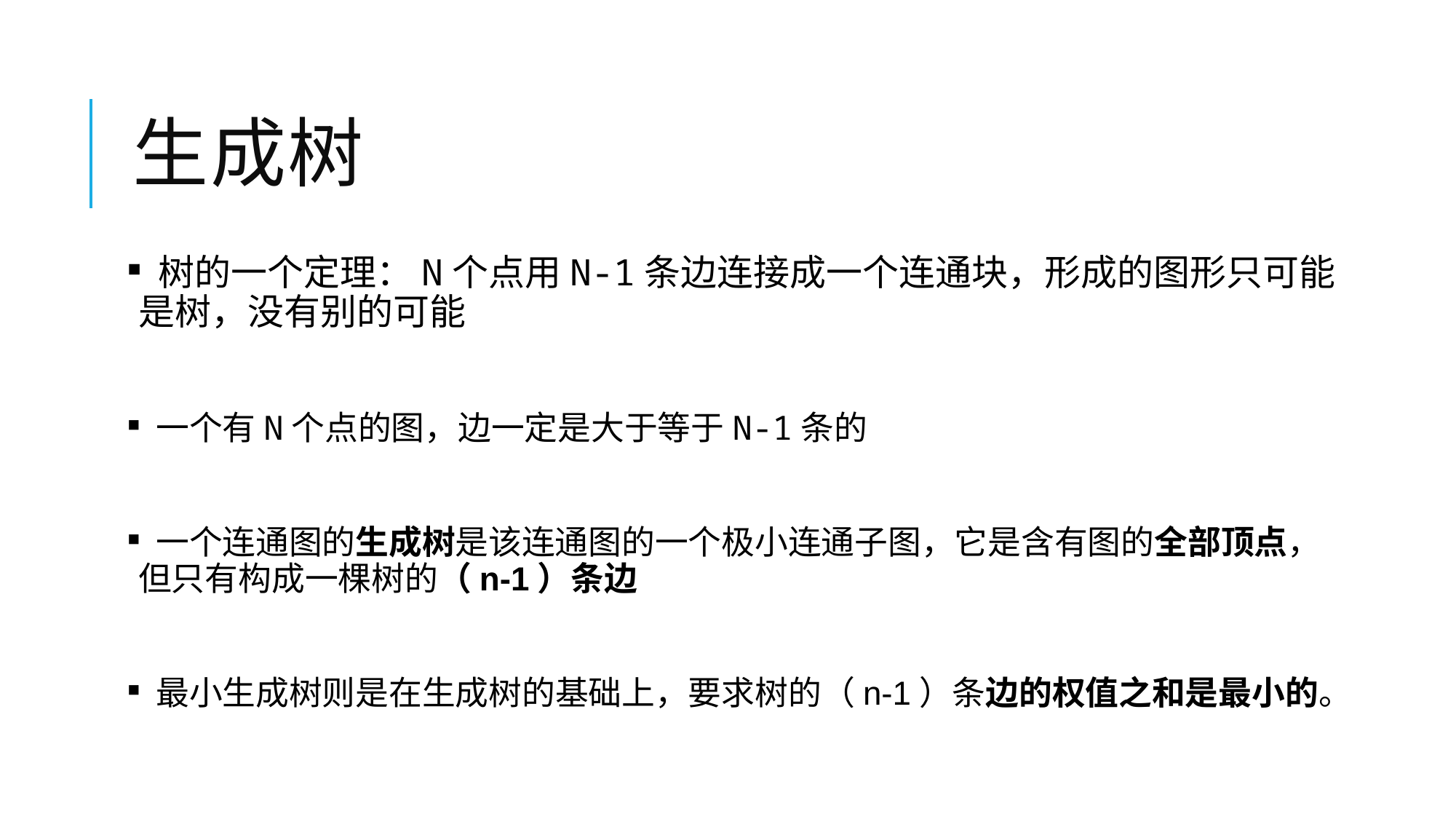

# 生成树
 树的一个定理：N个点用N-1条边连接成一个连通块，形成的图形只可能是树，没有别的可能

 一个有N个点的图，边一定是大于等于N-1条的

 一个连通图的生成树是该连通图的一个极小连通子图，它是含有图的全部顶点，但只有构成一棵树的（n-1）条边

 最小生成树则是在生成树的基础上，要求树的（n-1）条边的权值之和是最小的。